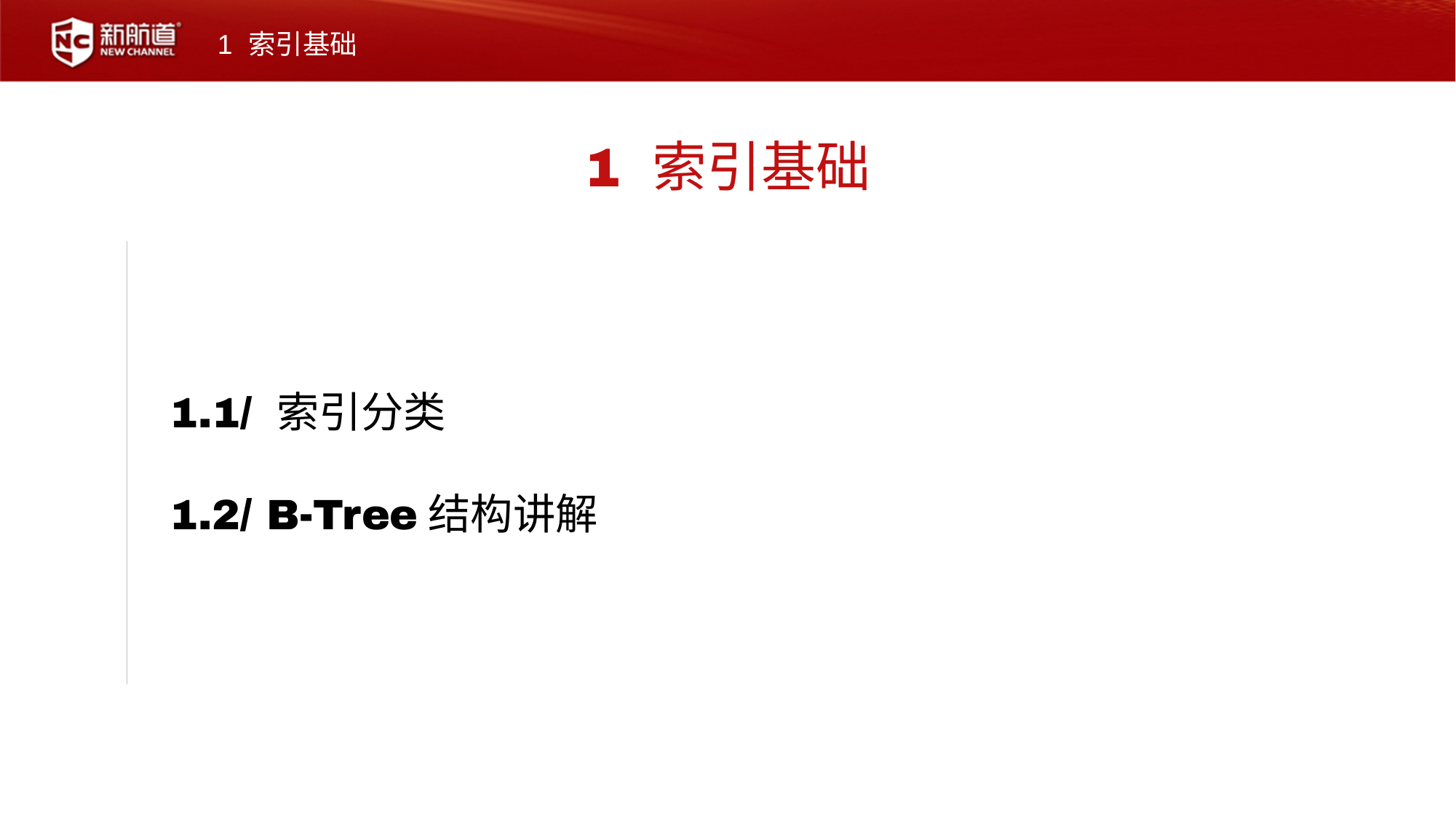

1 索引基础
1 索引基础
1.1/ 索引分类

1.2/ B-Tree结构讲解